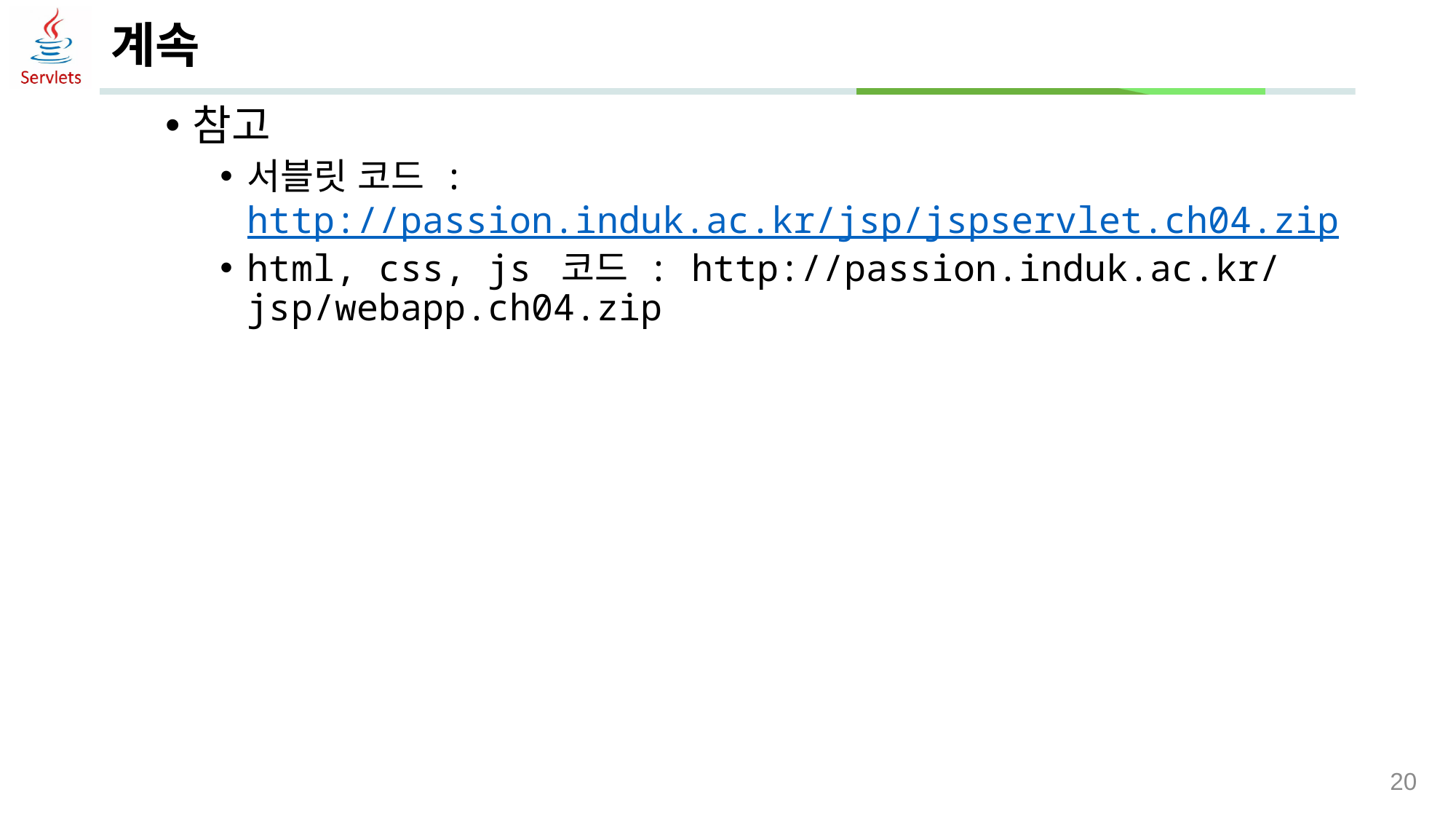

# 계속
참고
서블릿 코드 : http://passion.induk.ac.kr/jsp/jspservlet.ch04.zip
html, css, js 코드 : http://passion.induk.ac.kr/jsp/webapp.ch04.zip
20